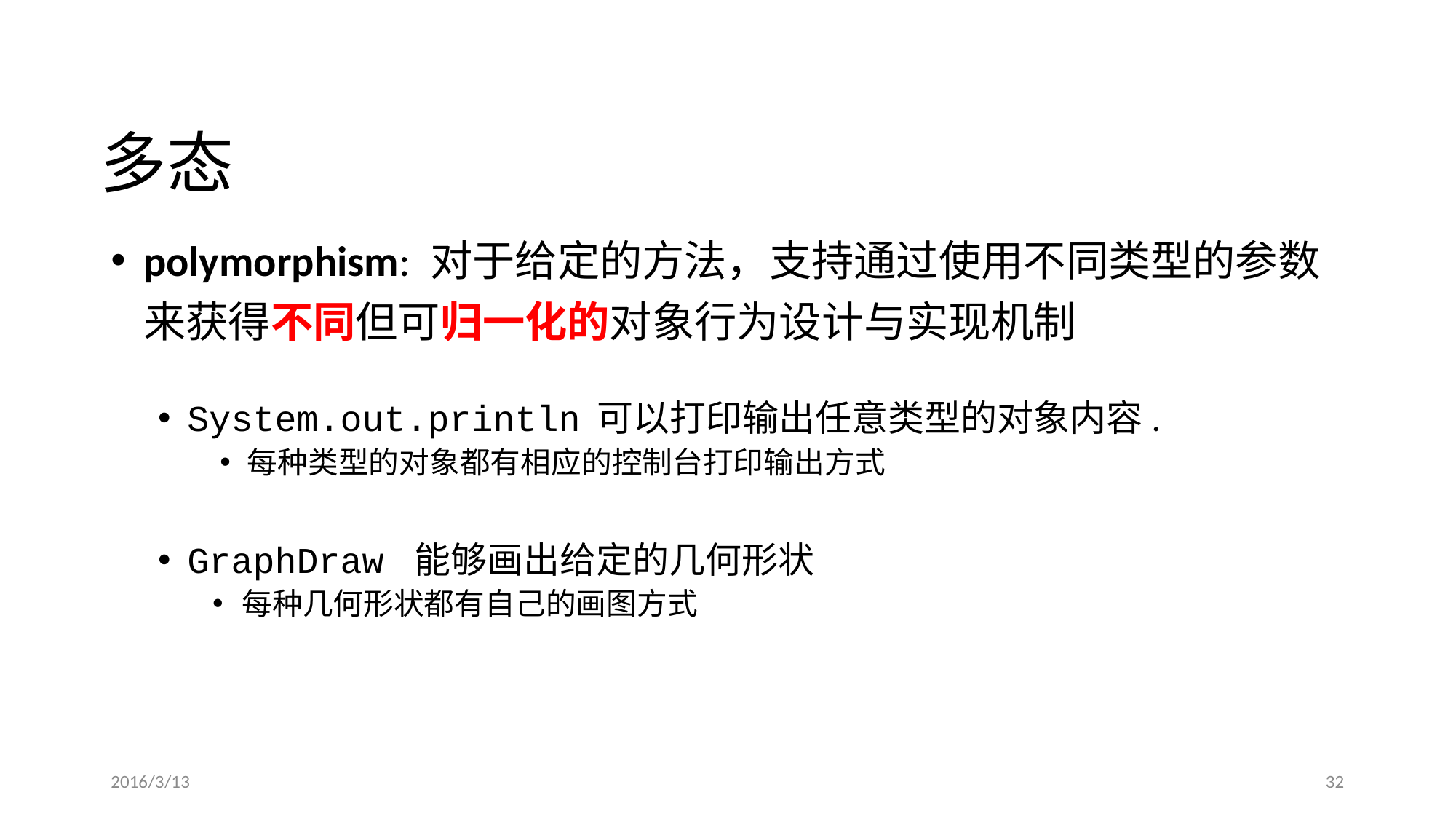

# 多态
polymorphism: 对于给定的方法，支持通过使用不同类型的参数来获得不同但可归一化的对象行为设计与实现机制

System.out.println 可以打印输出任意类型的对象内容.
每种类型的对象都有相应的控制台打印输出方式

GraphDraw 能够画出给定的几何形状
每种几何形状都有自己的画图方式
2016/3/13
32